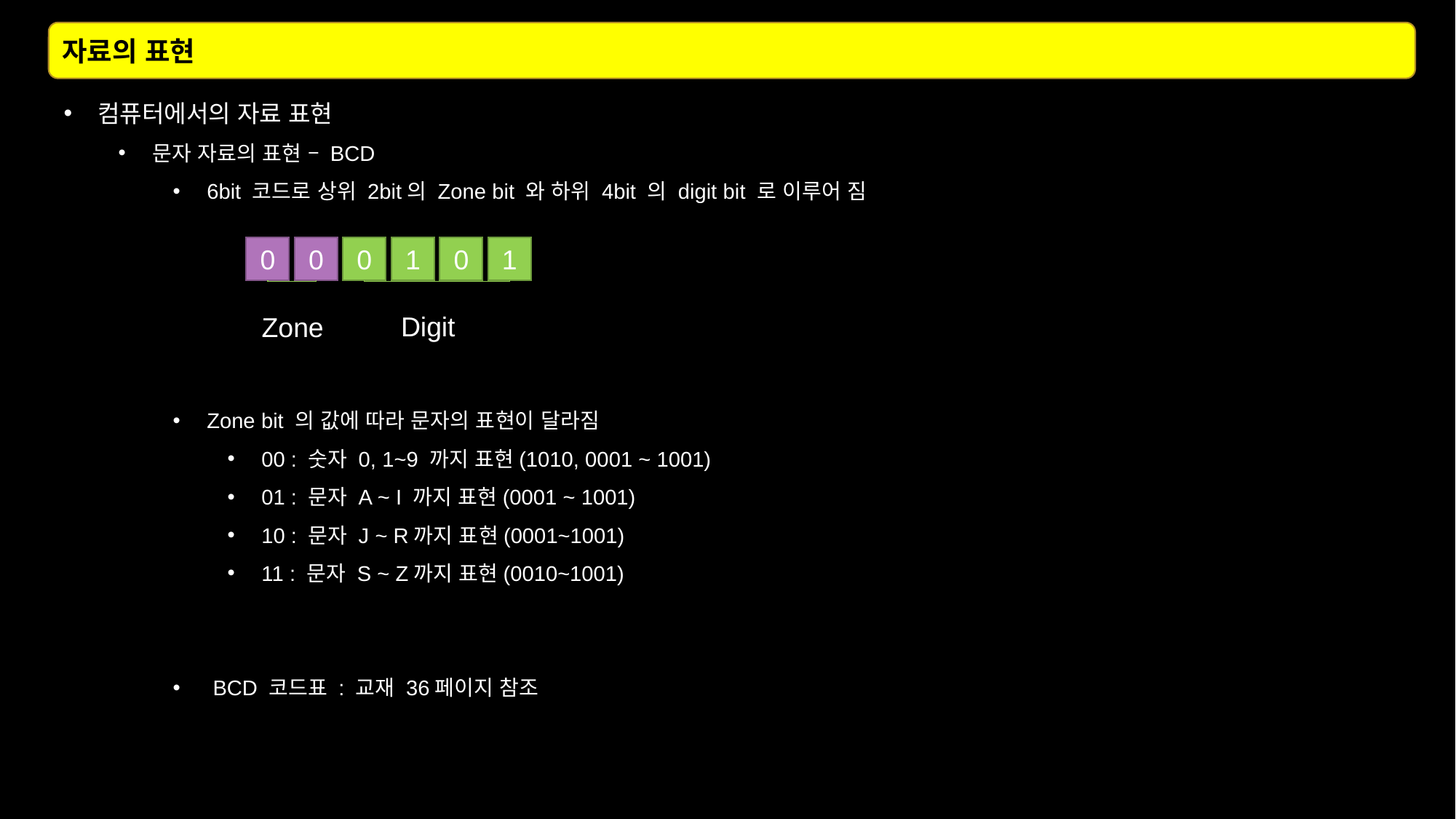

자료의 표현
컴퓨터에서의 자료 표현
문자 자료의 표현 – BCD
6bit 코드로 상위 2bit의 Zone bit 와 하위 4bit 의 digit bit 로 이루어 짐

Zone bit 의 값에 따라 문자의 표현이 달라짐
00 : 숫자 0, 1~9 까지 표현(1010, 0001 ~ 1001)
01 : 문자 A ~ I 까지 표현(0001 ~ 1001)
10 : 문자 J ~ R까지 표현(0001~1001)
11 : 문자 S ~ Z까지 표현(0010~1001)

 BCD 코드표 : 교재 36페이지 참조
0
0
0
1
0
1
Digit
Zone